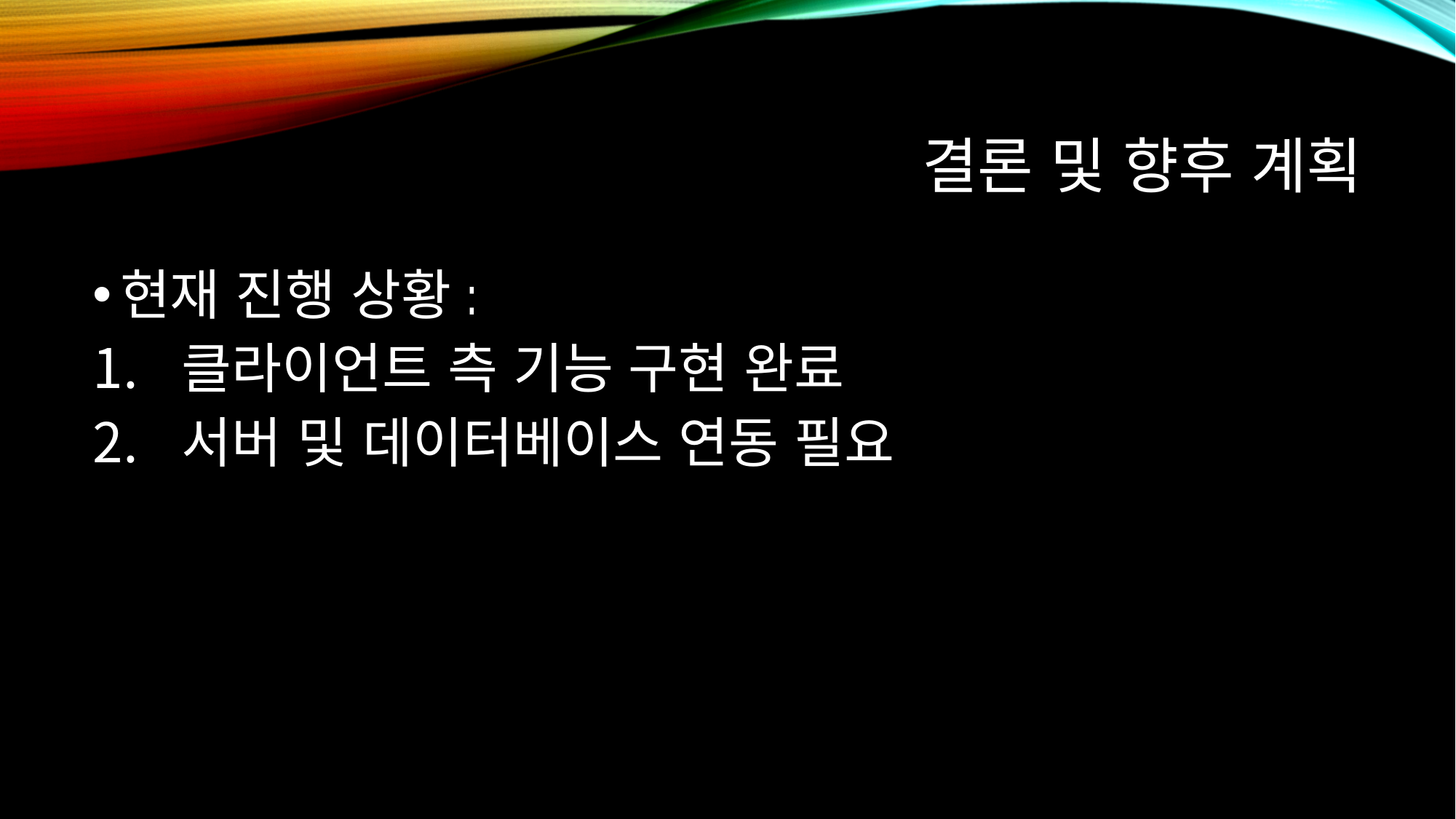

# 결론 및 향후 계획
현재 진행 상황:
클라이언트 측 기능 구현 완료
서버 및 데이터베이스 연동 필요